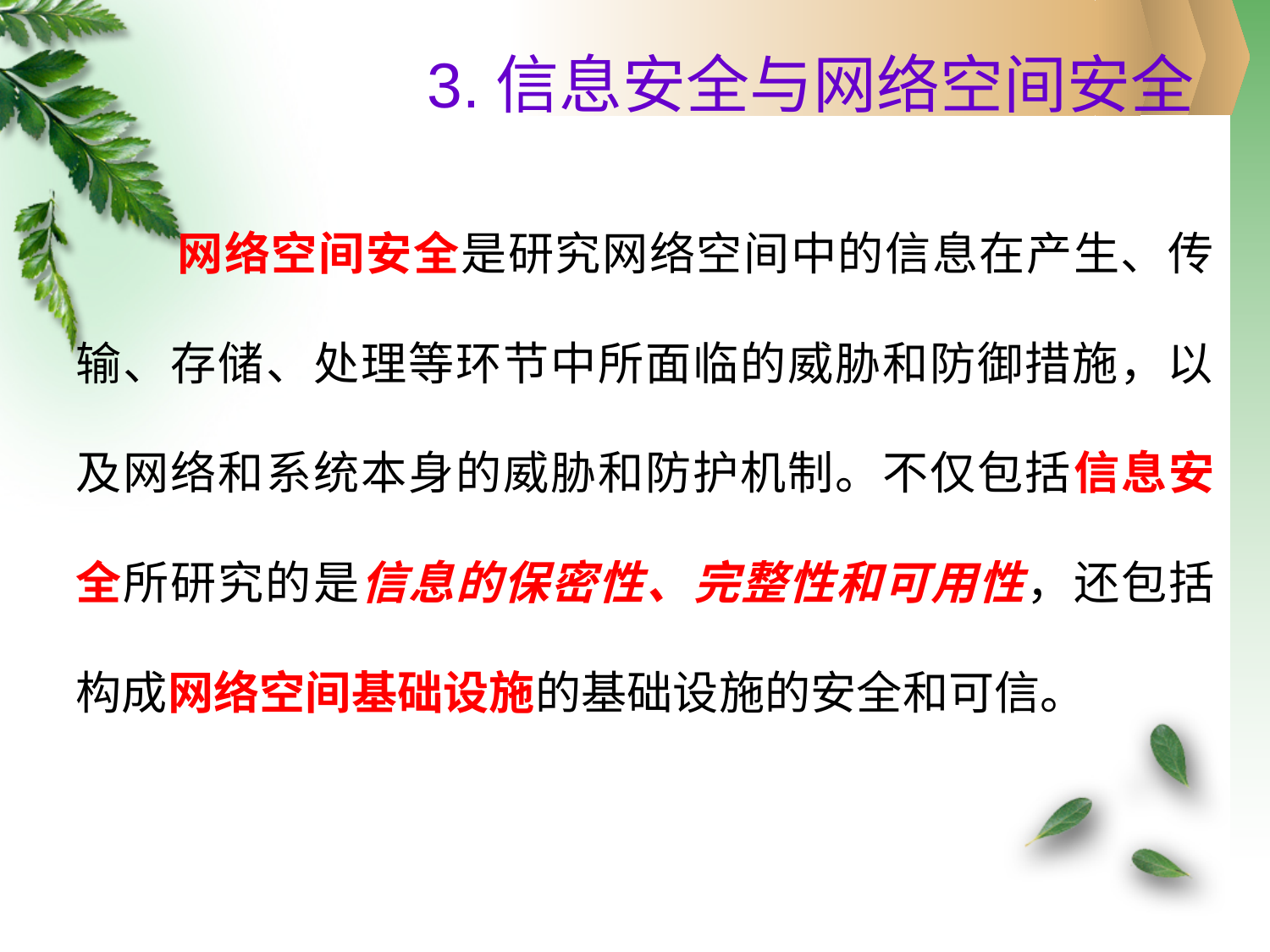

# 3.信息安全与网络空间安全
网络空间安全是研究网络空间中的信息在产生、传输、存储、处理等环节中所面临的威胁和防御措施，以及网络和系统本身的威胁和防护机制。不仅包括信息安全所研究的是信息的保密性、完整性和可用性，还包括构成网络空间基础设施的基础设施的安全和可信。